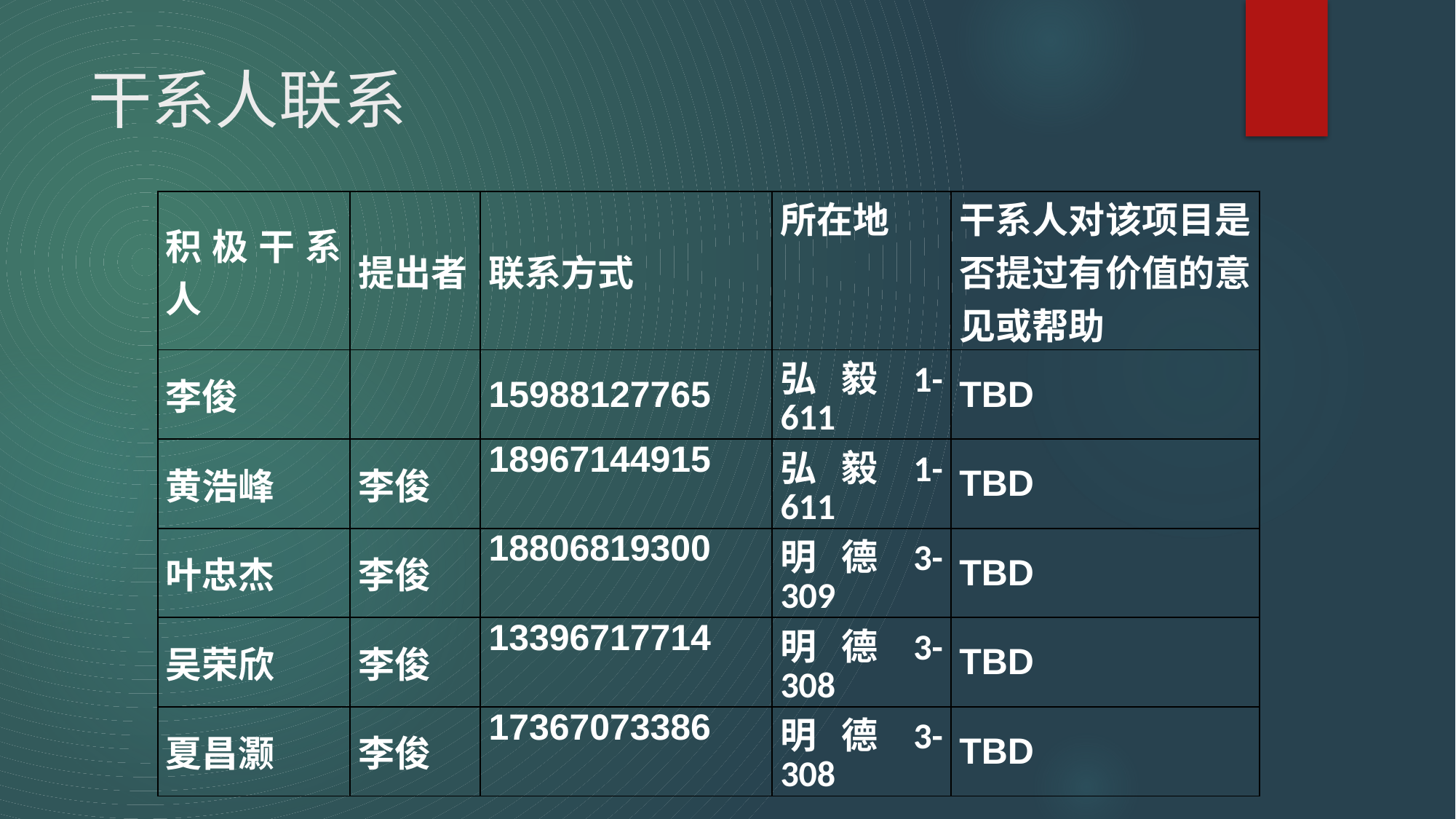

# 干系人联系
| 积极干系人 | 提出者 | 联系方式 | 所在地 | 干系人对该项目是否提过有价值的意见或帮助 |
| --- | --- | --- | --- | --- |
| 李俊 |  | 15988127765 | 弘毅1-611 | TBD |
| 黄浩峰 | 李俊 | 18967144915 | 弘毅1-611 | TBD |
| 叶忠杰 | 李俊 | 18806819300 | 明德3-309 | TBD |
| 吴荣欣 | 李俊 | 13396717714 | 明德3-308 | TBD |
| 夏昌灏 | 李俊 | 17367073386 | 明德3-308 | TBD |